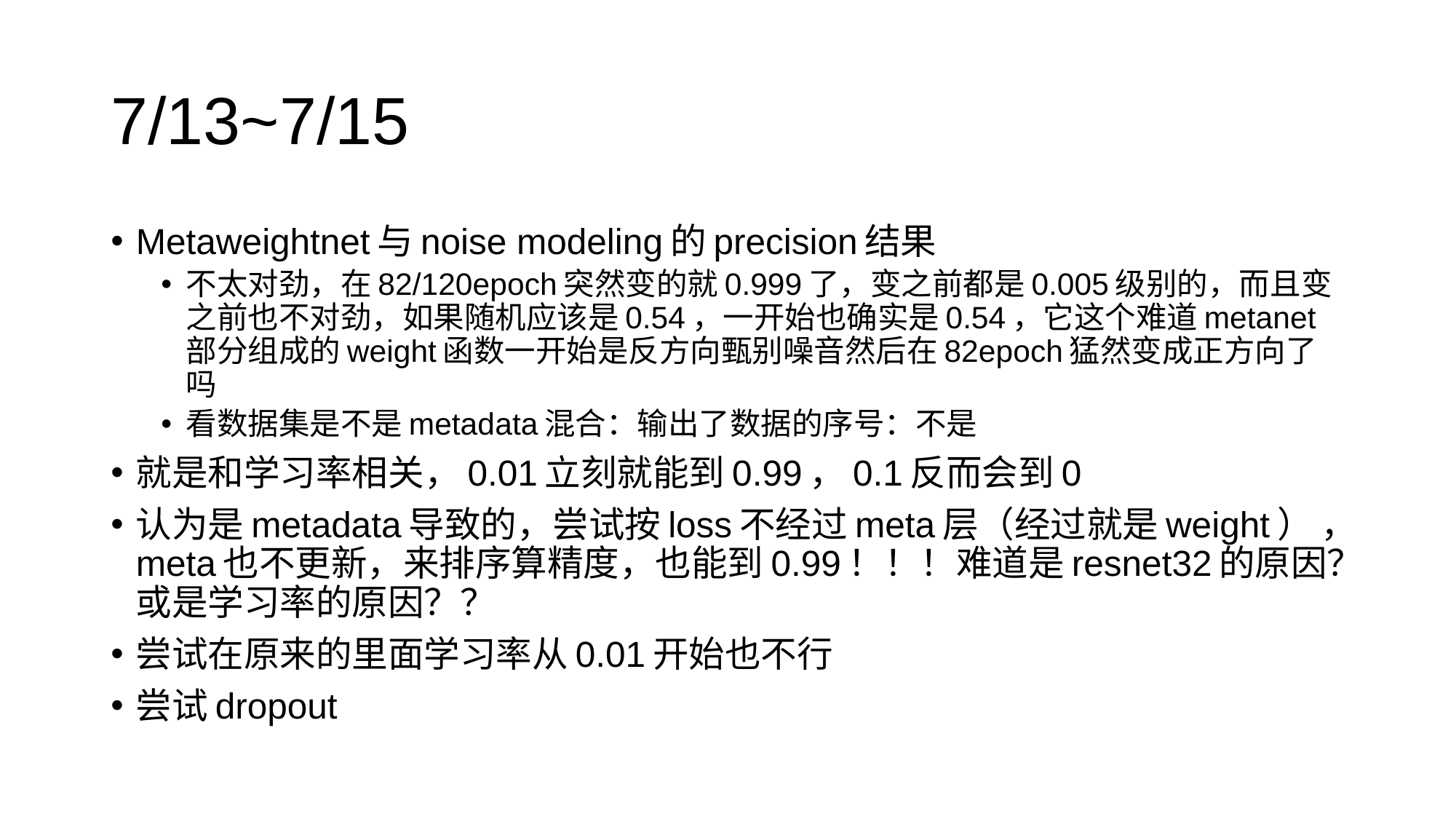

# 7/13~7/15
Metaweightnet与noise modeling的precision结果
不太对劲，在82/120epoch突然变的就0.999了，变之前都是0.005级别的，而且变之前也不对劲，如果随机应该是0.54，一开始也确实是0.54，它这个难道metanet部分组成的weight函数一开始是反方向甄别噪音然后在82epoch猛然变成正方向了吗
看数据集是不是metadata混合：输出了数据的序号：不是
就是和学习率相关，0.01立刻就能到0.99，0.1反而会到0
认为是metadata导致的，尝试按loss不经过meta层（经过就是weight） ，meta也不更新，来排序算精度，也能到0.99！！！难道是resnet32的原因？或是学习率的原因？？
尝试在原来的里面学习率从0.01开始也不行
尝试dropout